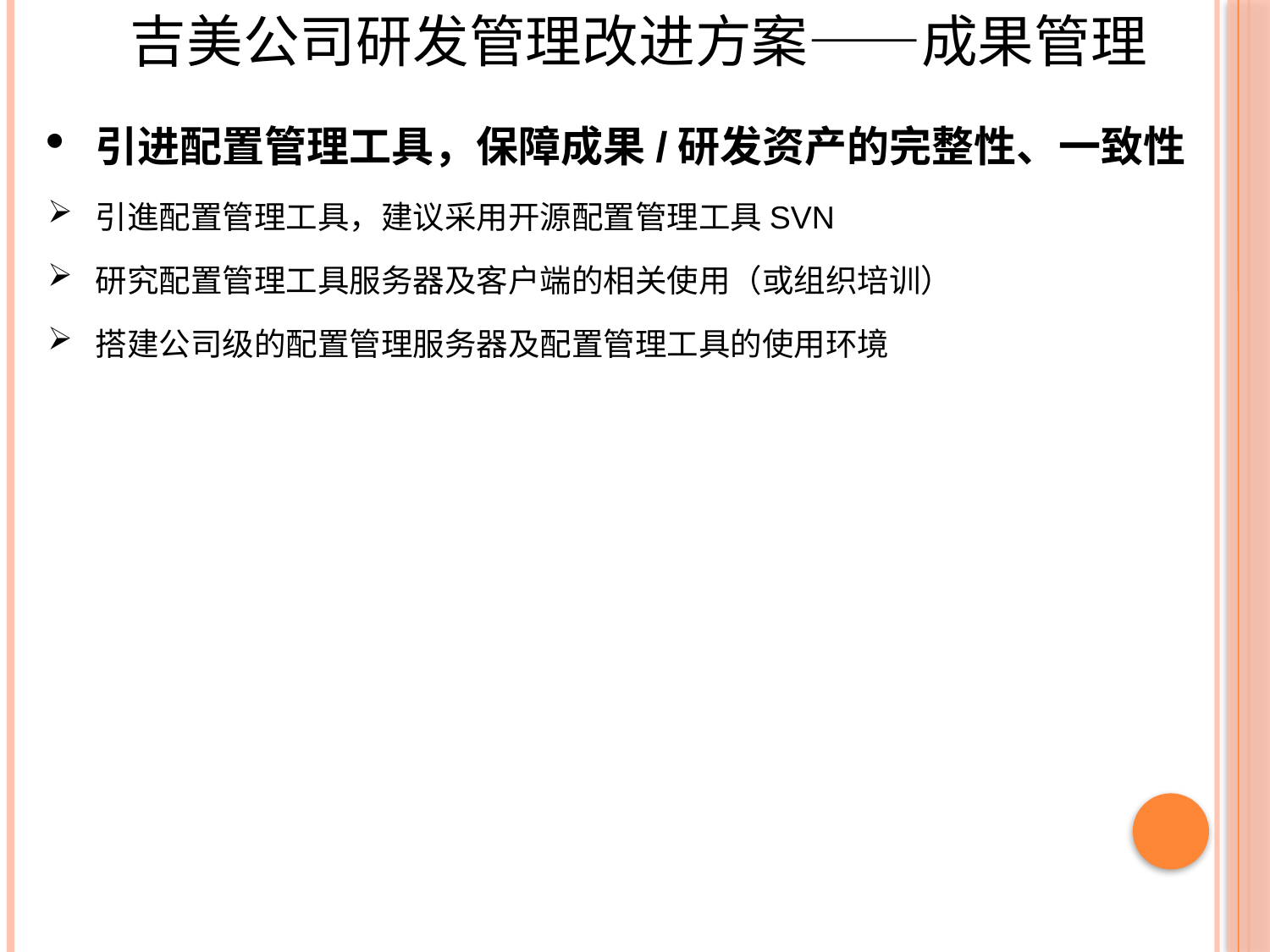

吉美公司研发管理改进方案——成果管理
引进配置管理工具，保障成果/研发资产的完整性、一致性
引進配置管理工具，建议采用开源配置管理工具SVN
研究配置管理工具服务器及客户端的相关使用（或组织培训）
搭建公司级的配置管理服务器及配置管理工具的使用环境